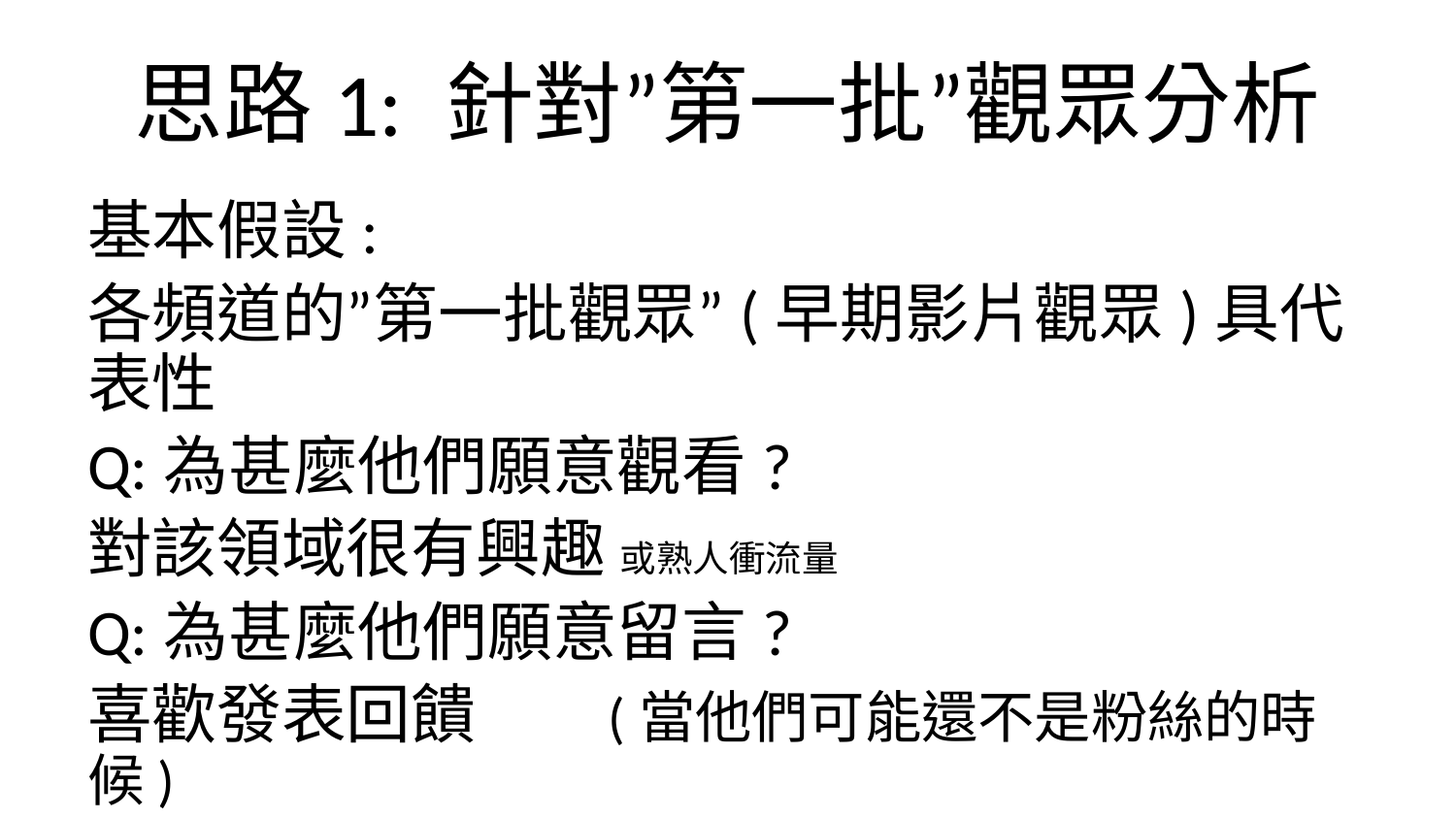

# 思路1: 針對”第一批”觀眾分析
基本假設:
各頻道的”第一批觀眾”(早期影片觀眾)具代表性
Q:為甚麼他們願意觀看?
對該領域很有興趣 或熟人衝流量
Q:為甚麼他們願意留言?
喜歡發表回饋        (當他們可能還不是粉絲的時候)